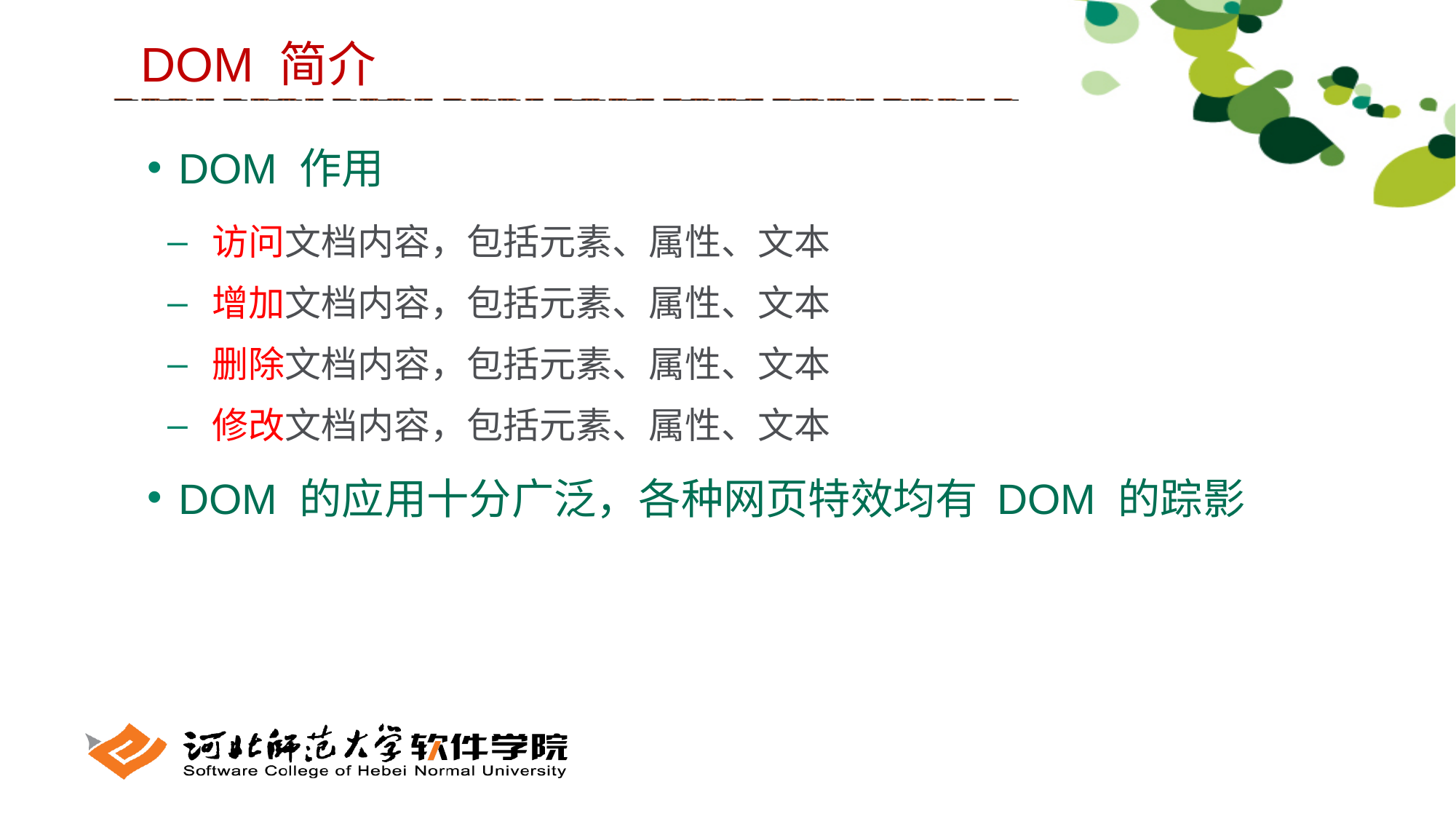

DOM 简介
 DOM 作用
 访问文档内容，包括元素、属性、文本
 增加文档内容，包括元素、属性、文本
 删除文档内容，包括元素、属性、文本
 修改文档内容，包括元素、属性、文本
 DOM 的应用十分广泛，各种网页特效均有 DOM 的踪影